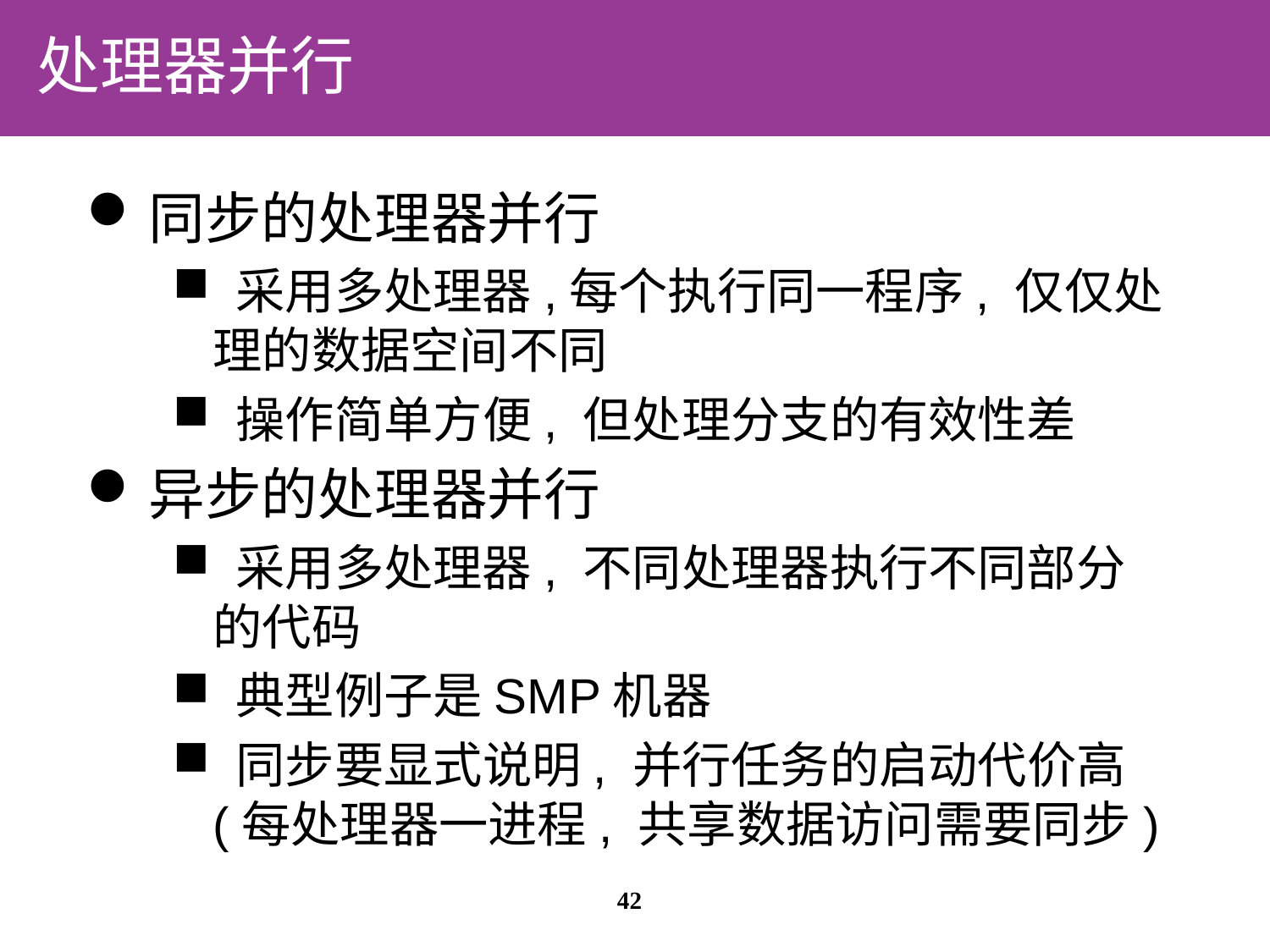

# 处理器并行
同步的处理器并行
 采用多处理器,每个执行同一程序, 仅仅处理的数据空间不同
 操作简单方便, 但处理分支的有效性差
异步的处理器并行
 采用多处理器, 不同处理器执行不同部分的代码
 典型例子是SMP机器
 同步要显式说明, 并行任务的启动代价高(每处理器一进程, 共享数据访问需要同步)
42